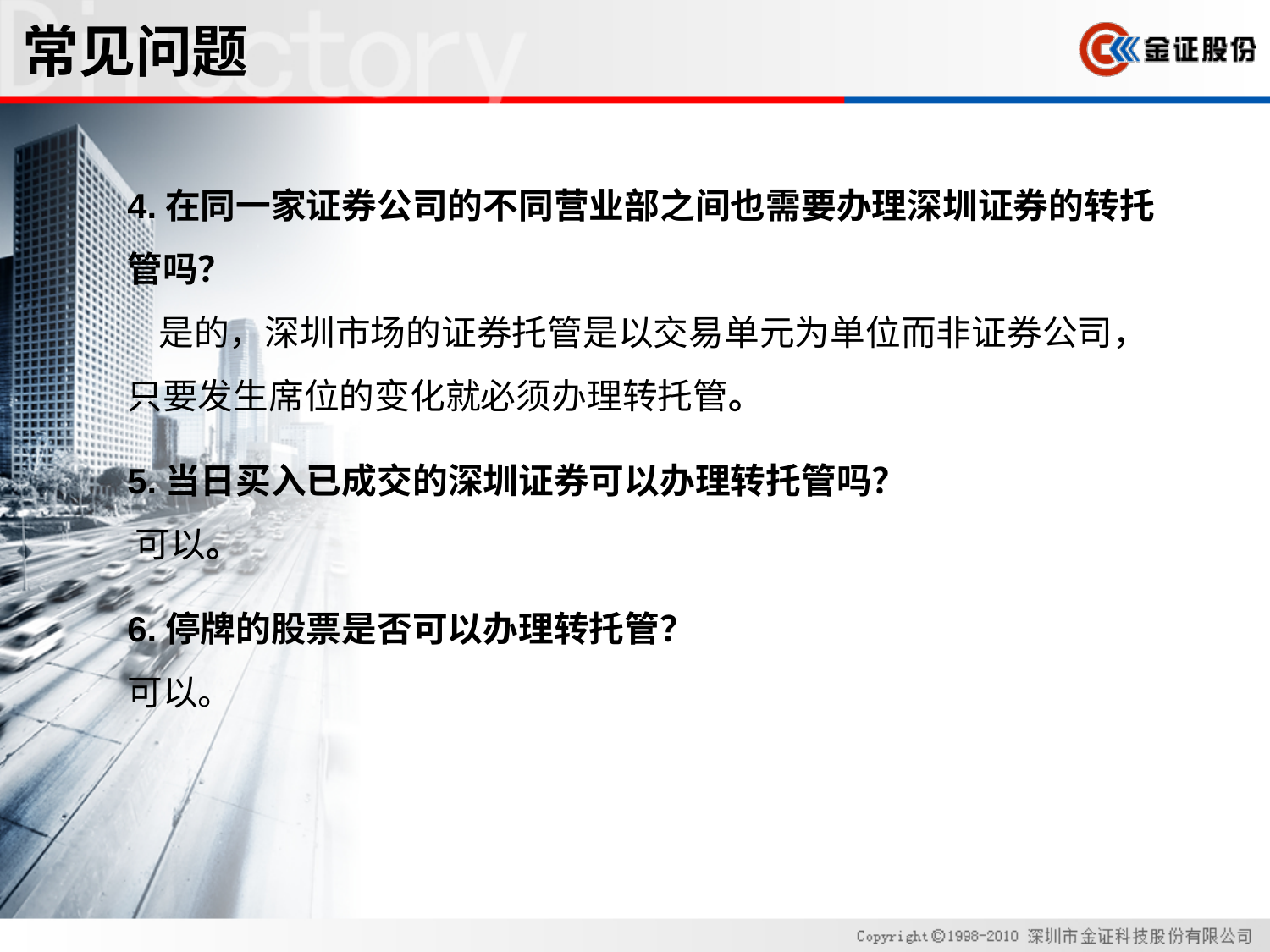

# 常见问题
4.在同一家证券公司的不同营业部之间也需要办理深圳证券的转托管吗？
    是的，深圳市场的证券托管是以交易单元为单位而非证券公司，只要发生席位的变化就必须办理转托管。
5.当日买入已成交的深圳证券可以办理转托管吗？
 可以。
6.停牌的股票是否可以办理转托管？
可以。